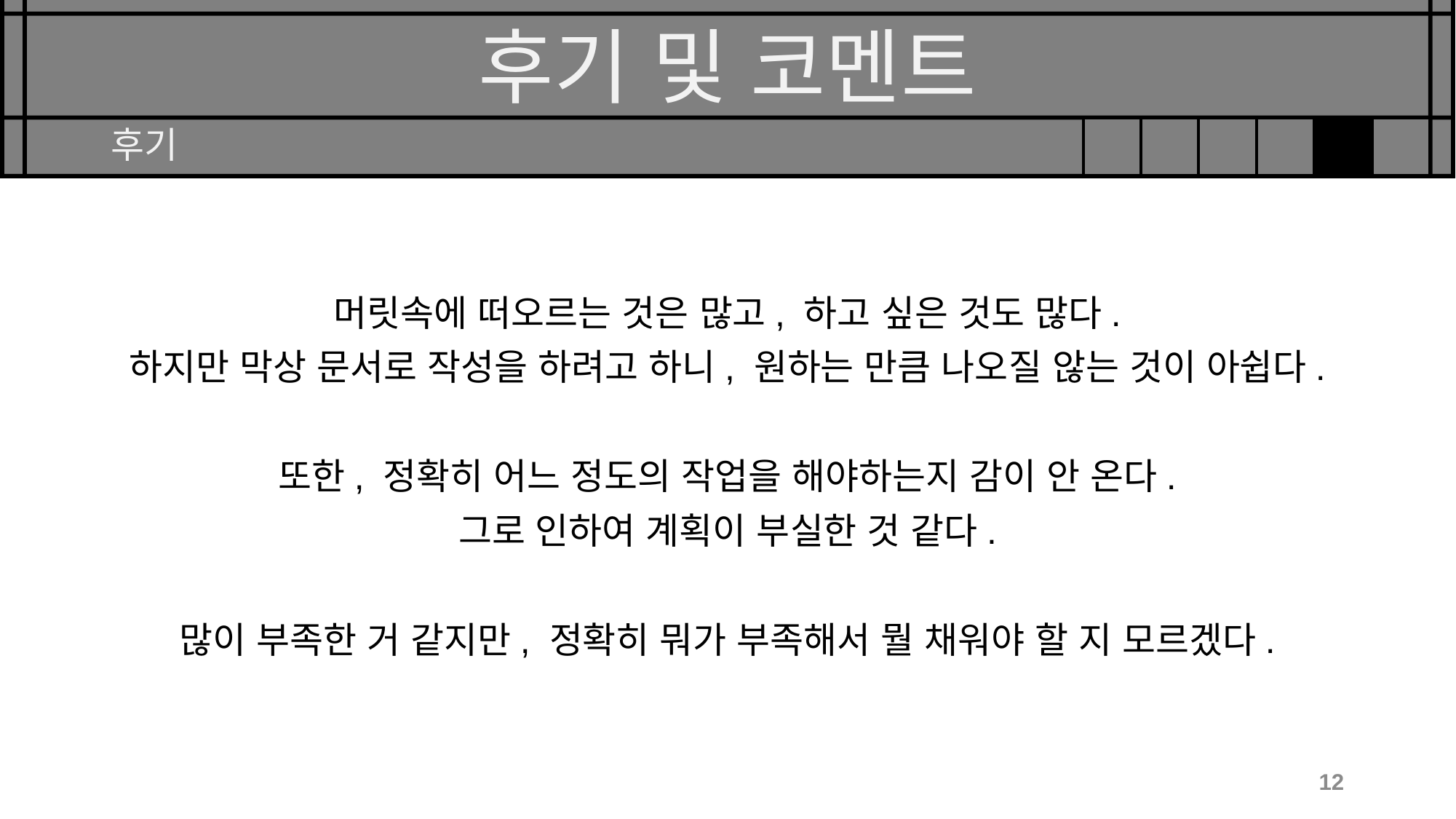

# 후기 및 코멘트
후기
|  |  |  |  |  |  |
| --- | --- | --- | --- | --- | --- |
머릿속에 떠오르는 것은 많고, 하고 싶은 것도 많다.
하지만 막상 문서로 작성을 하려고 하니, 원하는 만큼 나오질 않는 것이 아쉽다.

또한, 정확히 어느 정도의 작업을 해야하는지 감이 안 온다.
그로 인하여 계획이 부실한 것 같다.

많이 부족한 거 같지만, 정확히 뭐가 부족해서 뭘 채워야 할 지 모르겠다.
12